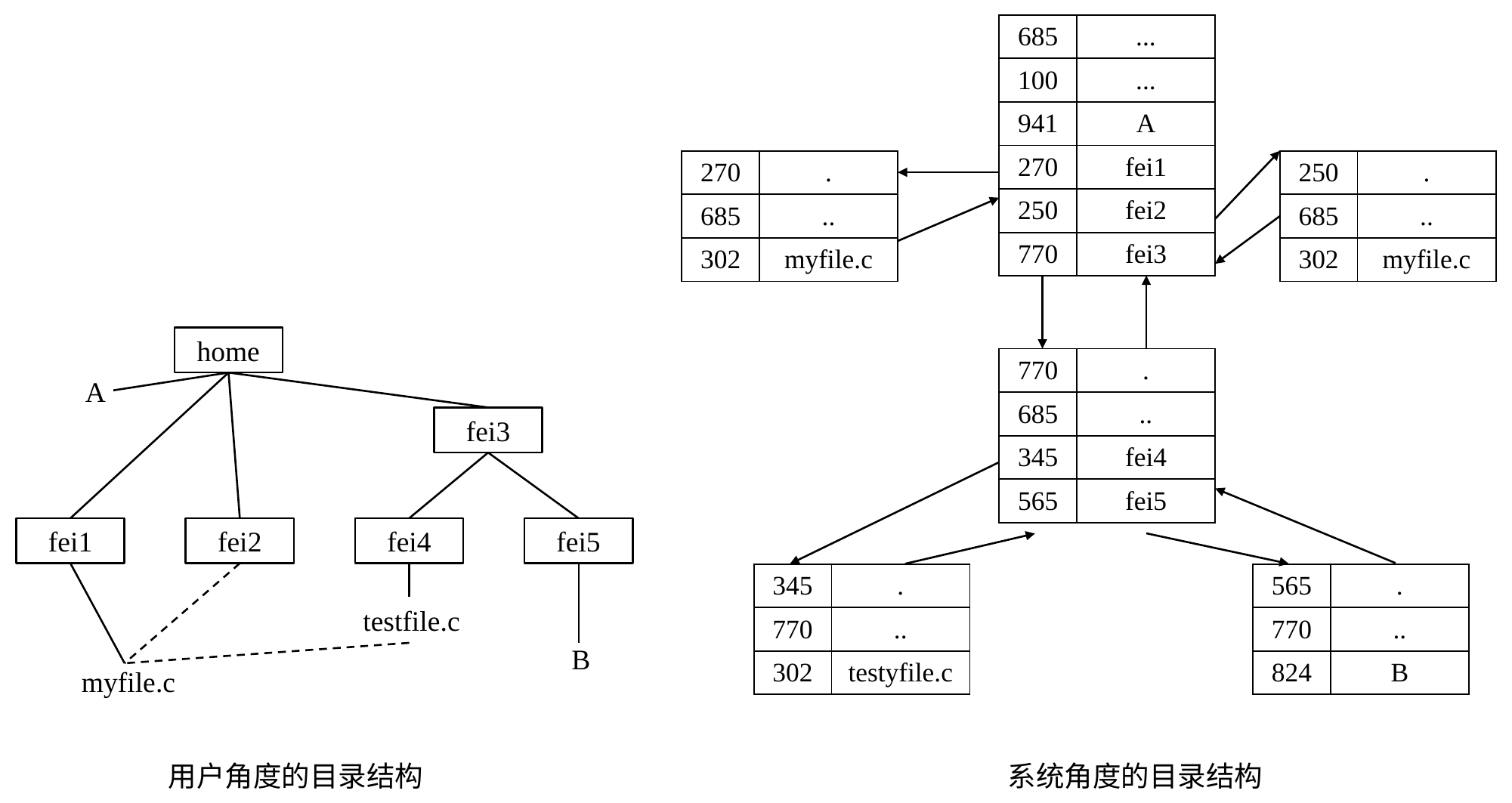

| 685 | ... |
| --- | --- |
| 100 | ... |
| 941 | A |
| 270 | fei1 |
| 250 | fei2 |
| 770 | fei3 |
| 270 | . |
| --- | --- |
| 685 | .. |
| 302 | myfile.c |
| 250 | . |
| --- | --- |
| 685 | .. |
| 302 | myfile.c |
home
| 770 | . |
| --- | --- |
| 685 | .. |
| 345 | fei4 |
| 565 | fei5 |
A
fei3
fei1
fei2
fei4
fei5
| 345 | . |
| --- | --- |
| 770 | .. |
| 302 | testyfile.c |
| 565 | . |
| --- | --- |
| 770 | .. |
| 824 | B |
testfile.c
B
myfile.c
用户角度的目录结构
系统角度的目录结构